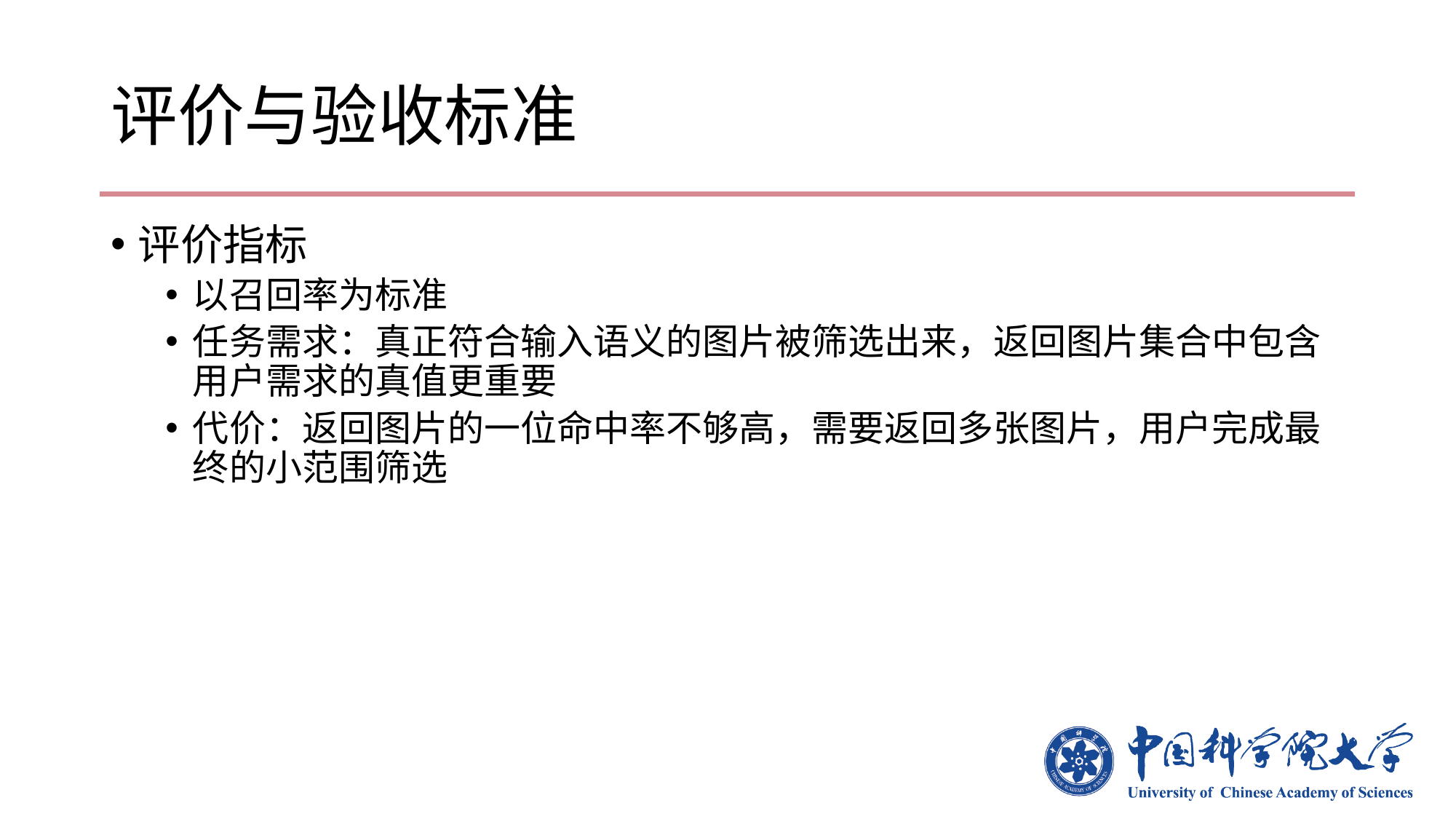

# 评价与验收标准
评价指标
以召回率为标准
任务需求：真正符合输入语义的图片被筛选出来，返回图片集合中包含用户需求的真值更重要
代价：返回图片的一位命中率不够高，需要返回多张图片，用户完成最终的小范围筛选